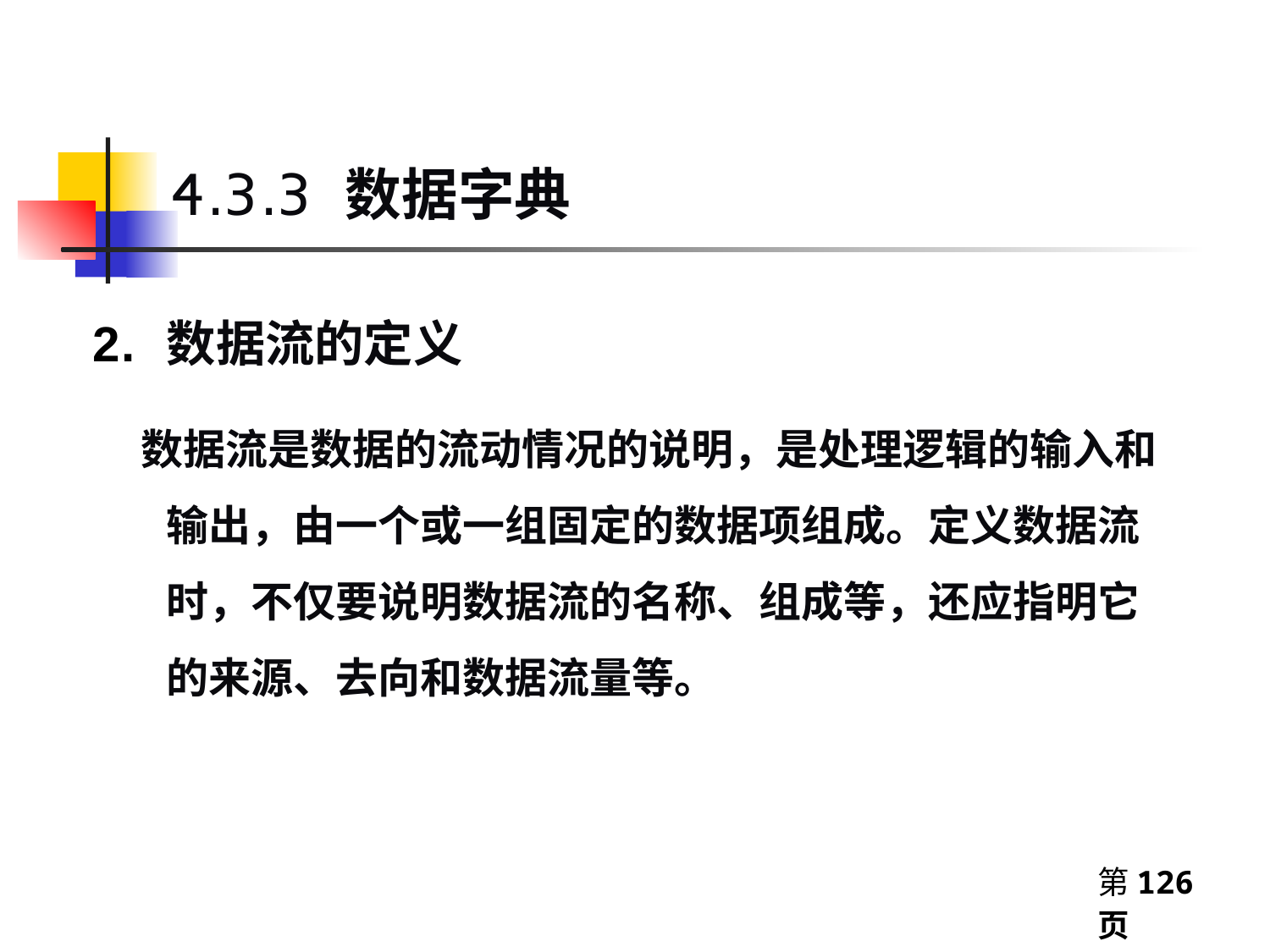

# 4.3.3 数据字典
数据流的定义
    数据流是数据的流动情况的说明，是处理逻辑的输入和输出，由一个或一组固定的数据项组成。定义数据流时，不仅要说明数据流的名称、组成等，还应指明它的来源、去向和数据流量等。